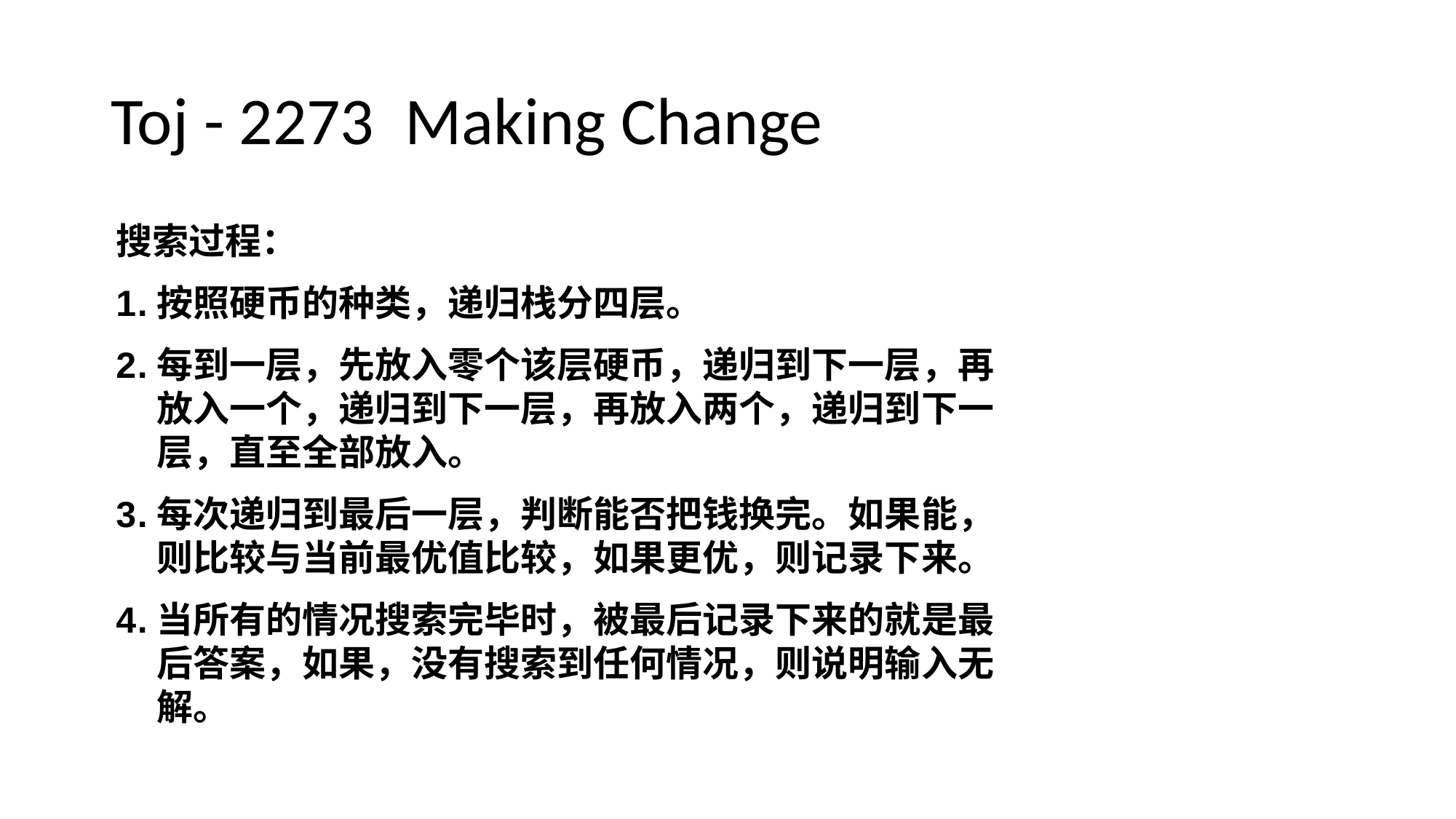

# Toj - 2273  Making Change
搜索过程：
按照硬币的种类，递归栈分四层。
每到一层，先放入零个该层硬币，递归到下一层，再放入一个，递归到下一层，再放入两个，递归到下一层，直至全部放入。
每次递归到最后一层，判断能否把钱换完。如果能，则比较与当前最优值比较，如果更优，则记录下来。
当所有的情况搜索完毕时，被最后记录下来的就是最后答案，如果，没有搜索到任何情况，则说明输入无解。